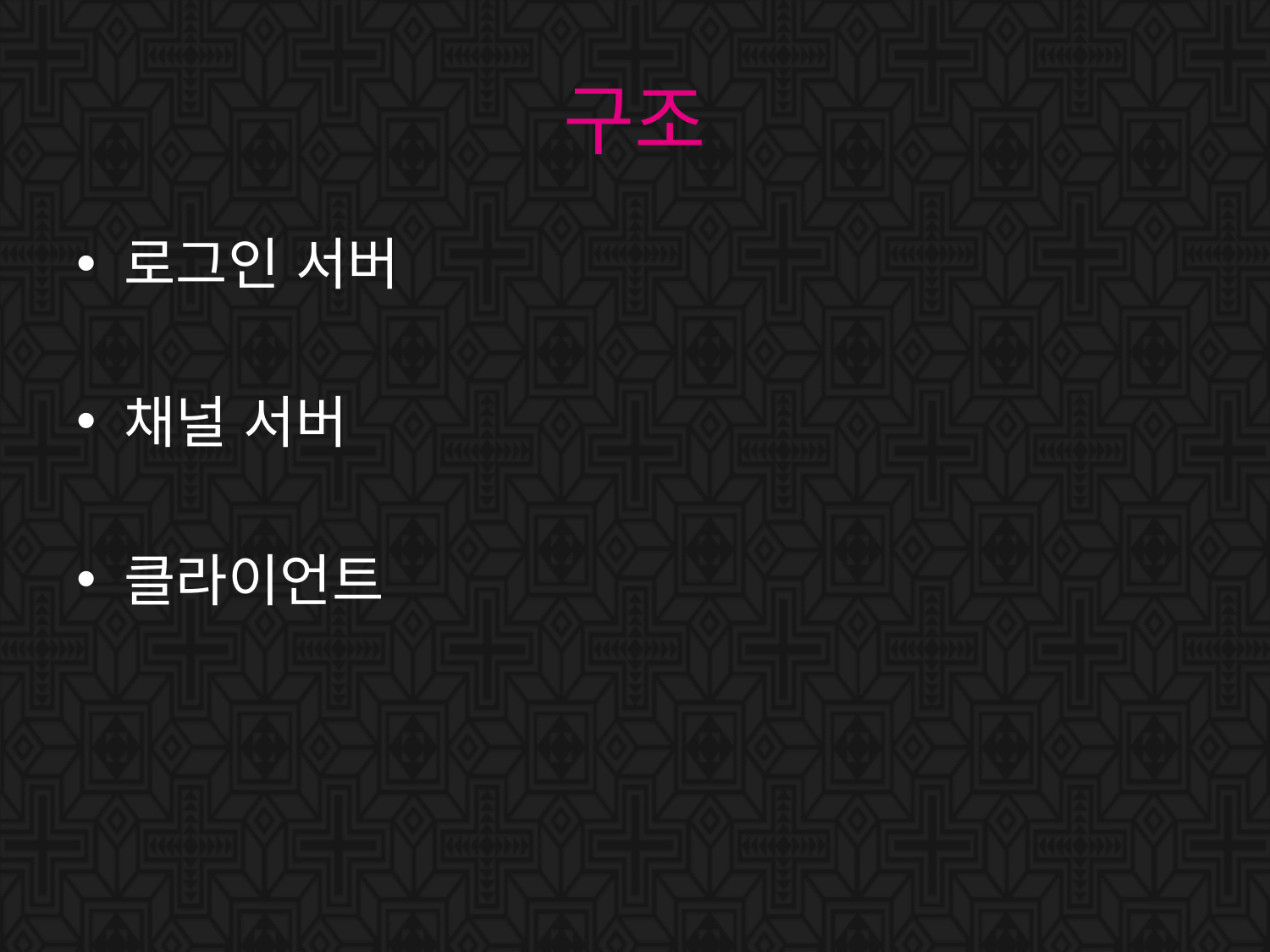

# 구조
로그인 서버

채널 서버

클라이언트